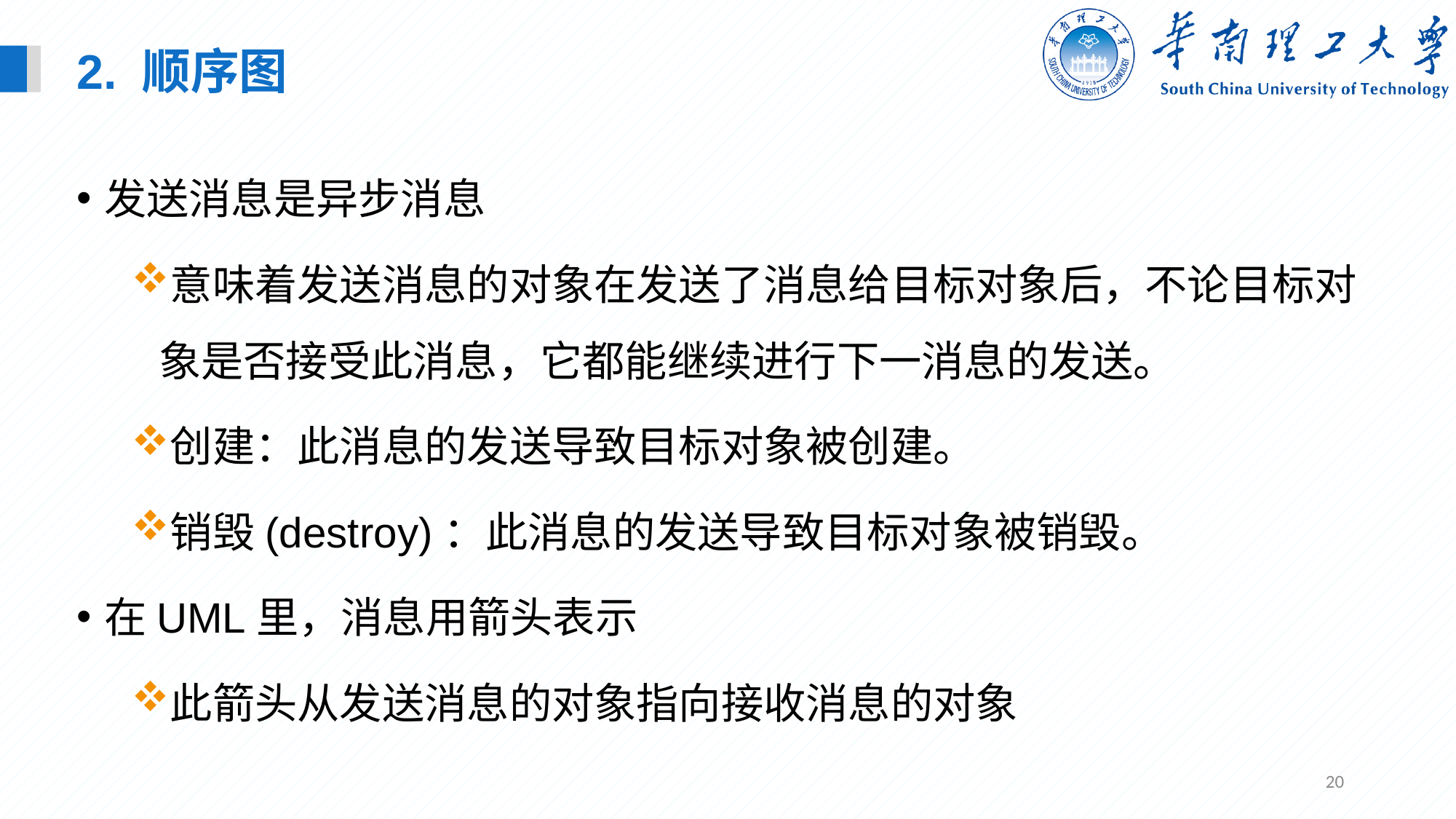

2. 顺序图
发送消息是异步消息
意味着发送消息的对象在发送了消息给目标对象后，不论目标对象是否接受此消息，它都能继续进行下一消息的发送。
创建：此消息的发送导致目标对象被创建。
销毁(destroy)：此消息的发送导致目标对象被销毁。
在UML里，消息用箭头表示
此箭头从发送消息的对象指向接收消息的对象
20